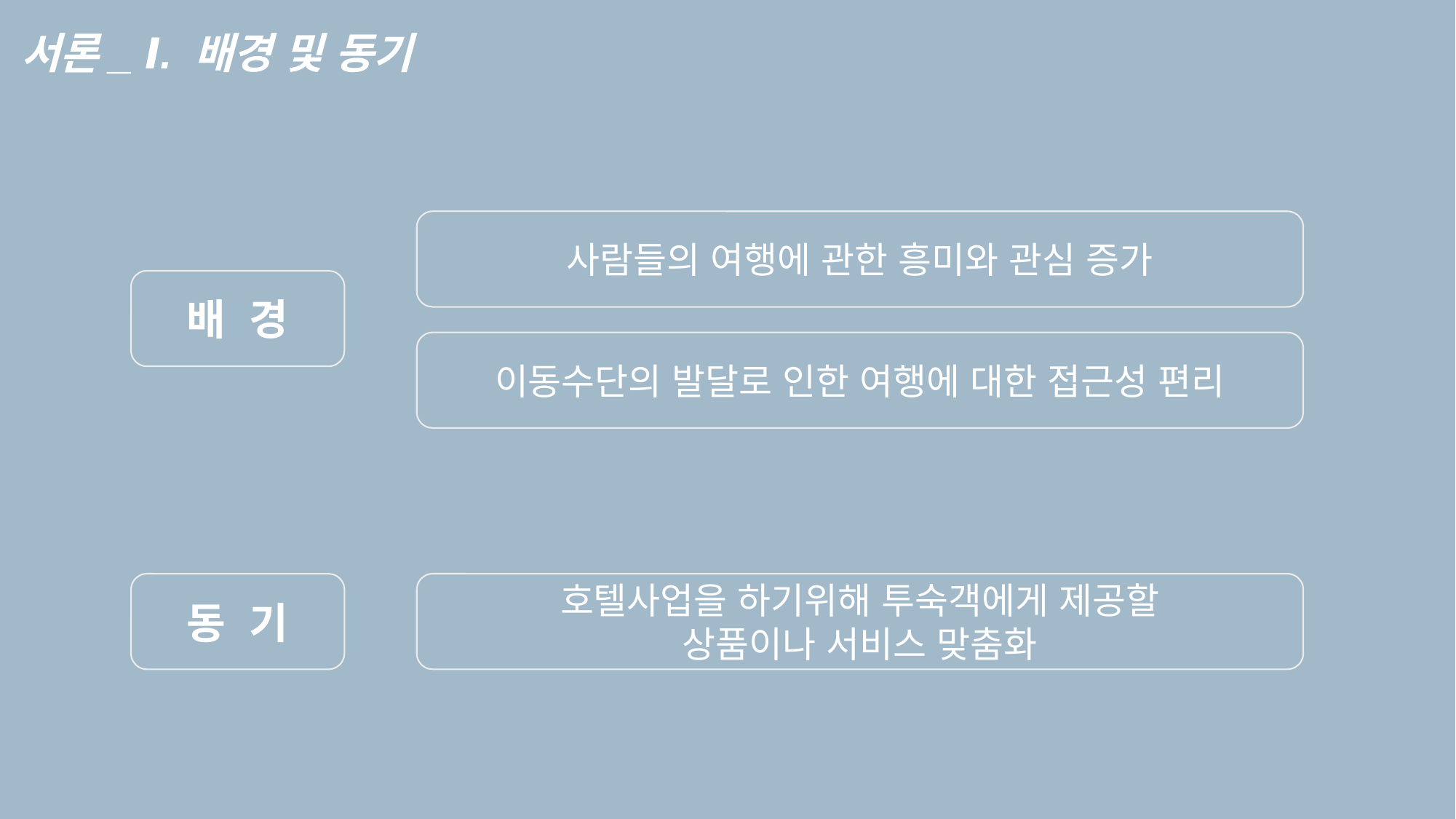

서론_ Ⅰ. 배경 및 동기
사람들의 여행에 관한 흥미와 관심 증가
배  경
이동수단의 발달로 인한 여행에 대한 접근성 편리
동  기
호텔사업을 하기위해 투숙객에게 제공할
상품이나 서비스 맞춤화